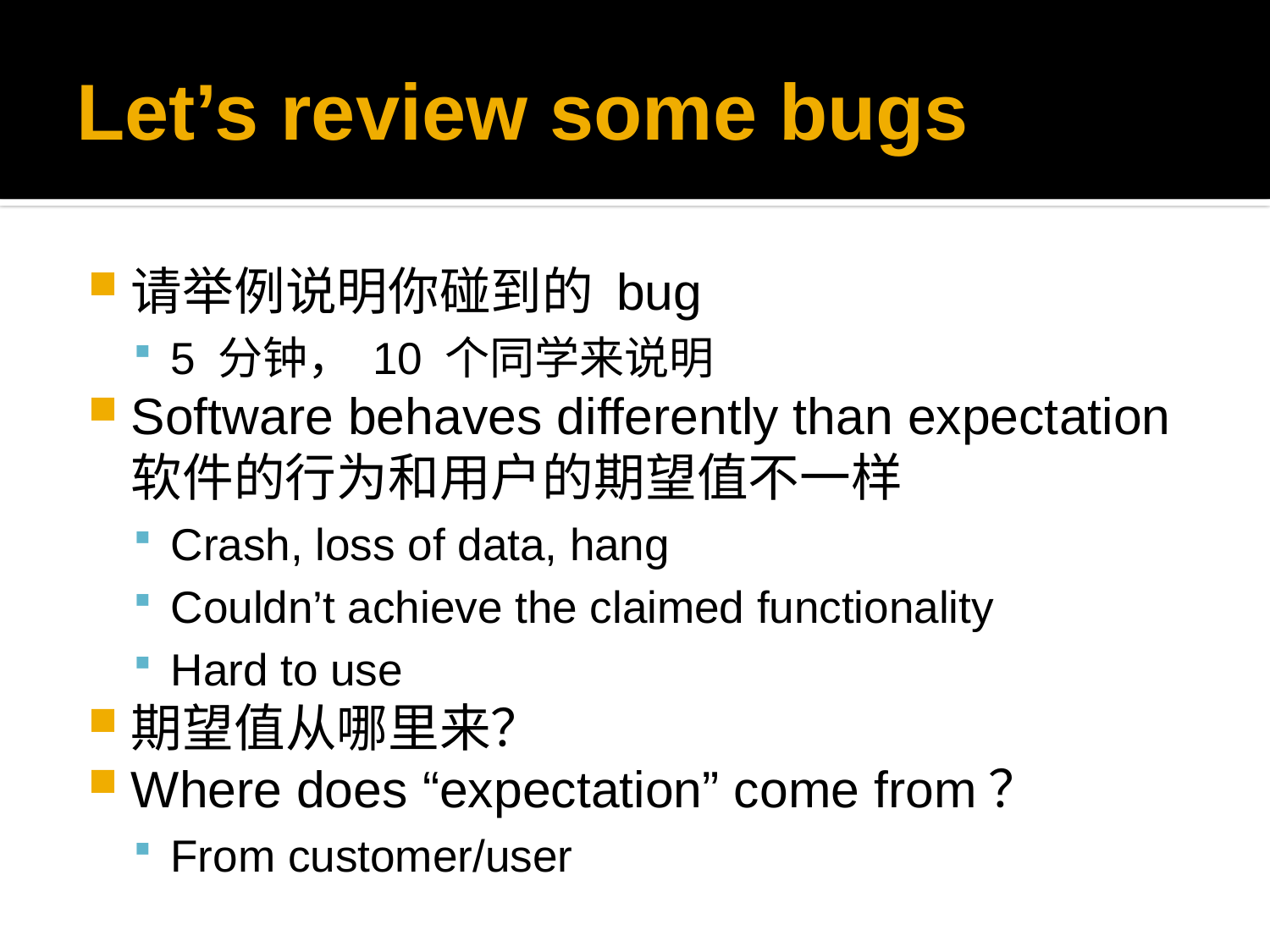

# Let’s review some bugs
请举例说明你碰到的 bug
5 分钟， 10 个同学来说明
Software behaves differently than expectation 软件的行为和用户的期望值不一样
Crash, loss of data, hang
Couldn’t achieve the claimed functionality
Hard to use
期望值从哪里来？
Where does “expectation” come from？
From customer/user